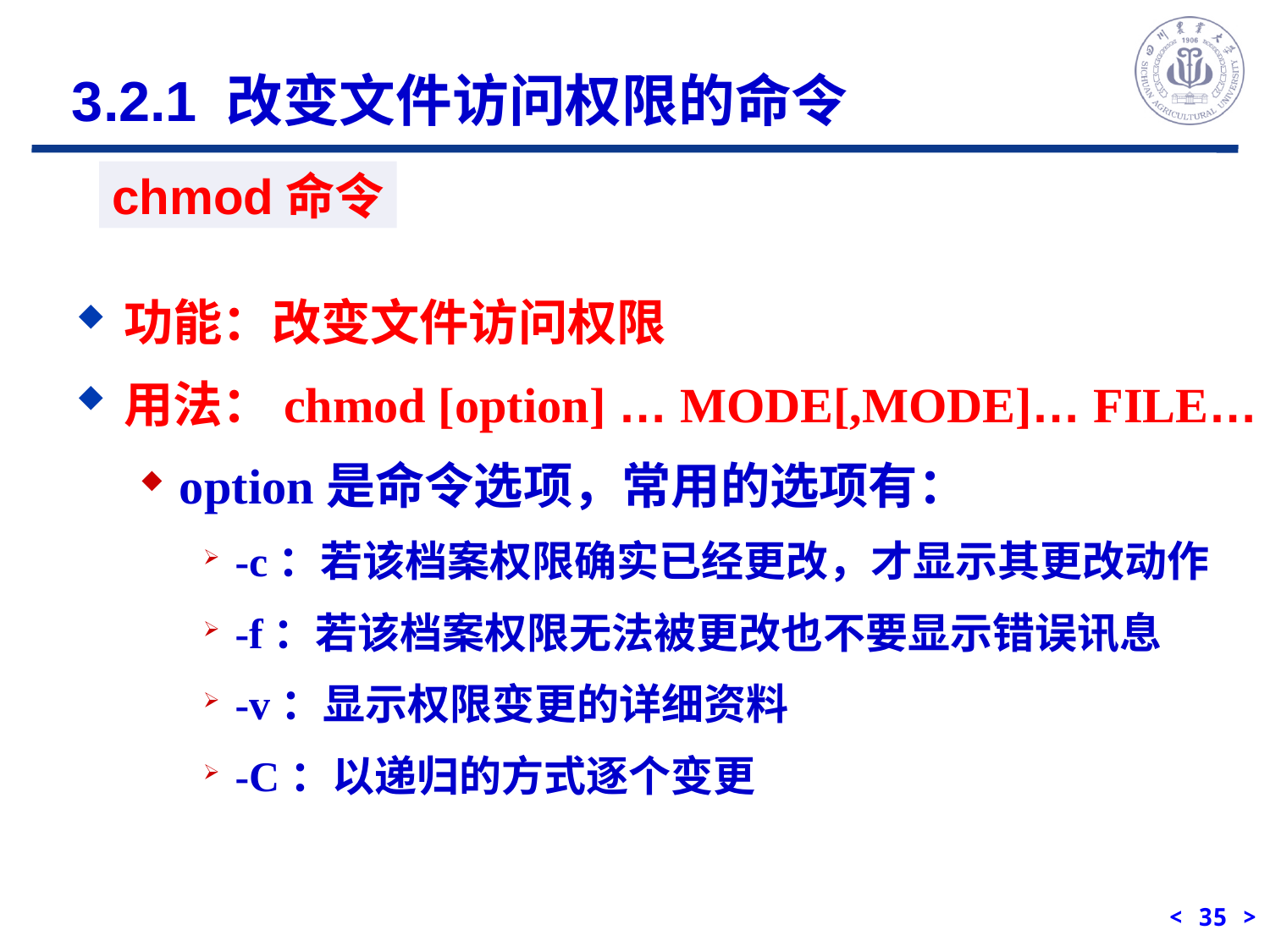

3.2.1 改变文件访问权限的命令
chmod命令
功能：改变文件访问权限
用法：chmod [option] … MODE[,MODE]… FILE…
option是命令选项，常用的选项有：
-c：若该档案权限确实已经更改，才显示其更改动作
-f：若该档案权限无法被更改也不要显示错误讯息
-v：显示权限变更的详细资料
-C：以递归的方式逐个变更